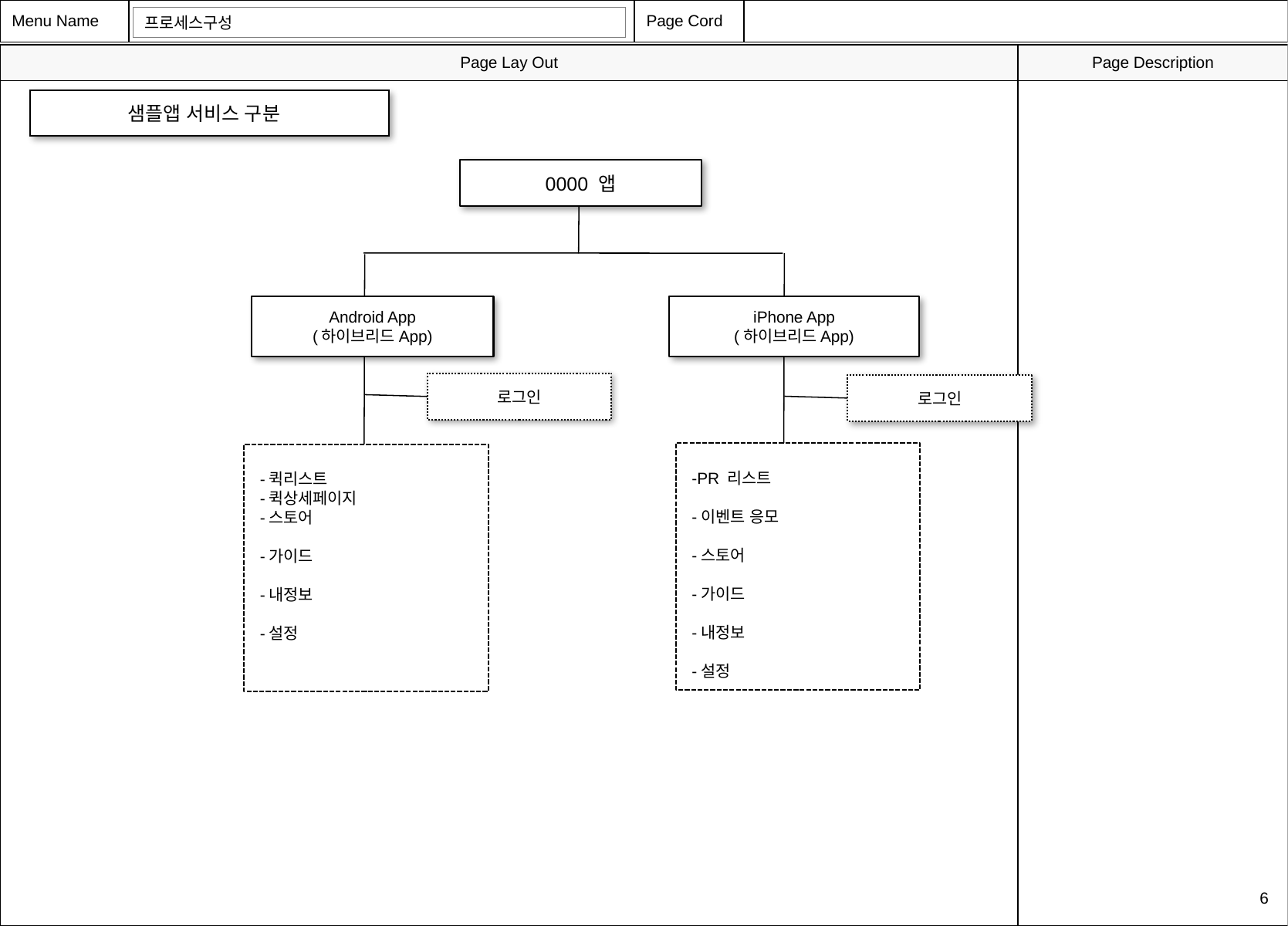

프로세스구성
샘플앱 서비스 구분
0000 앱
Android App
(하이브리드App)
iPhone App
(하이브리드App)
로그인
로그인

 -PR 리스트

 -이벤트 응모

 -스토어

 -가이드

 -내정보

 -설정

 -퀵리스트
 -퀵상세페이지
 -스토어

 -가이드

 -내정보

 -설정